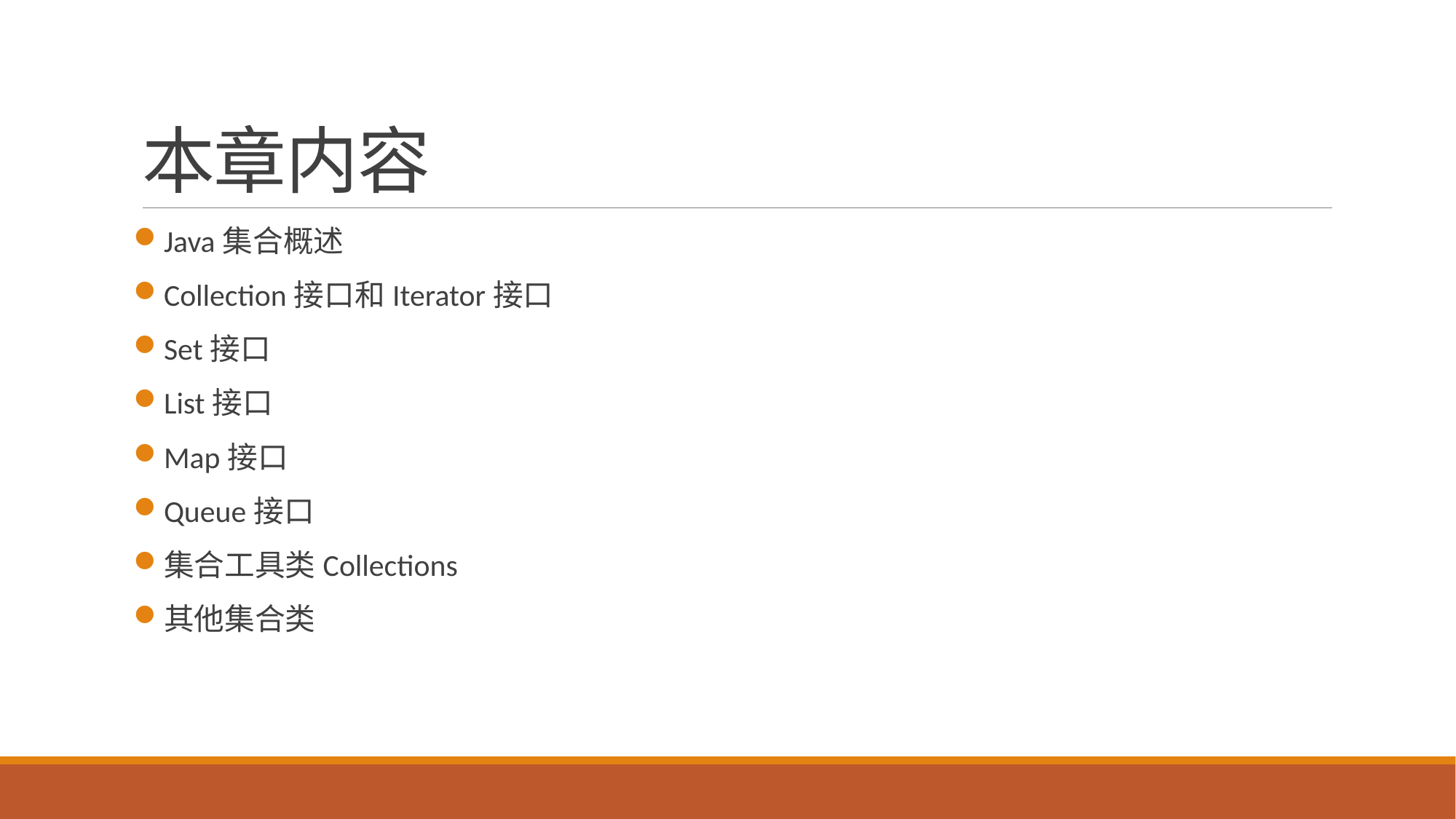

# 本章内容
Java集合概述
Collection接口和Iterator接口
Set接口
List接口
Map接口
Queue接口
集合工具类Collections
其他集合类